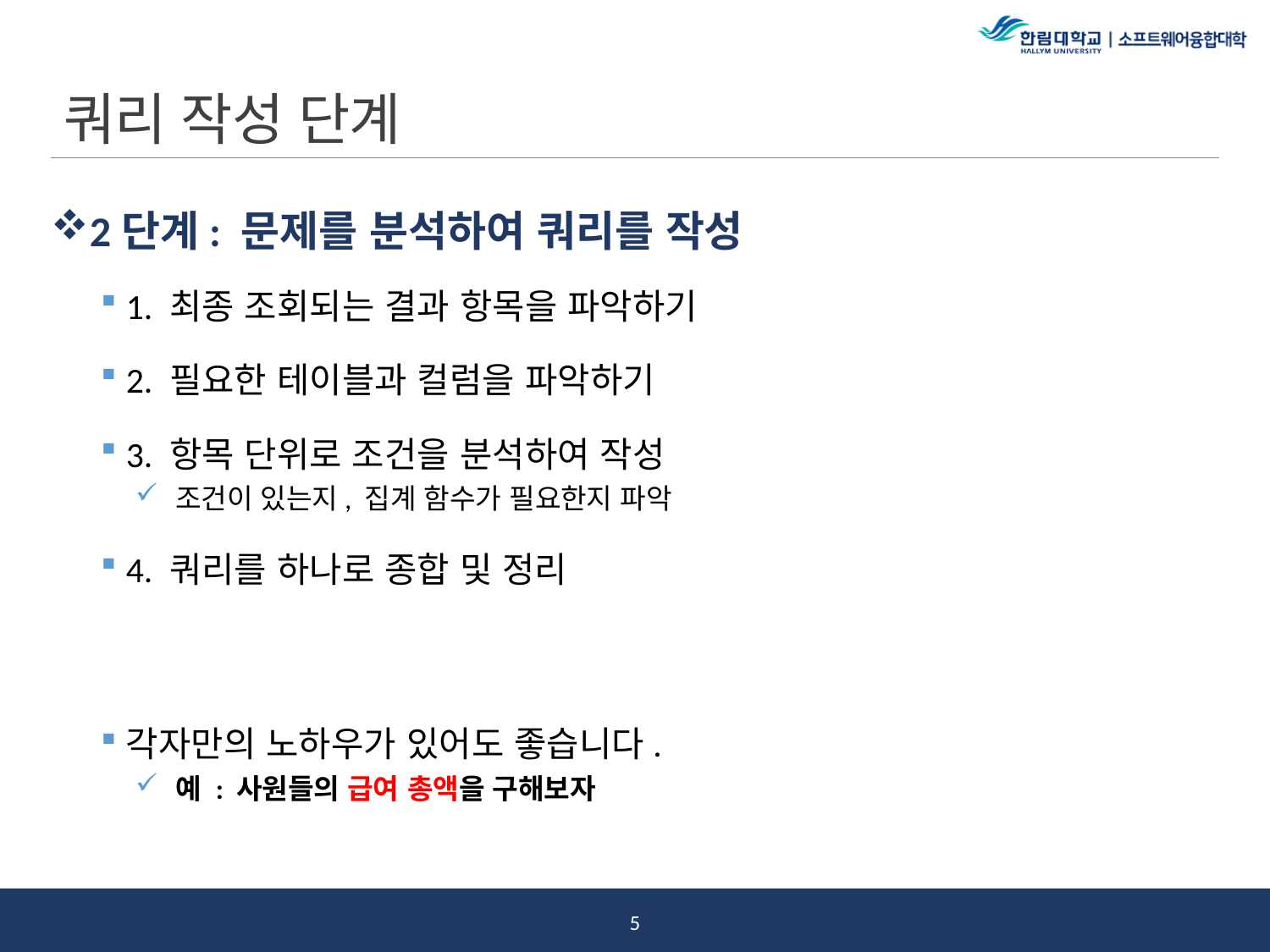

# 쿼리 작성 단계
2단계: 문제를 분석하여 쿼리를 작성
1. 최종 조회되는 결과 항목을 파악하기
2. 필요한 테이블과 컬럼을 파악하기
3. 항목 단위로 조건을 분석하여 작성
조건이 있는지, 집계 함수가 필요한지 파악
4. 쿼리를 하나로 종합 및 정리

각자만의 노하우가 있어도 좋습니다.
예 : 사원들의 급여 총액을 구해보자

5